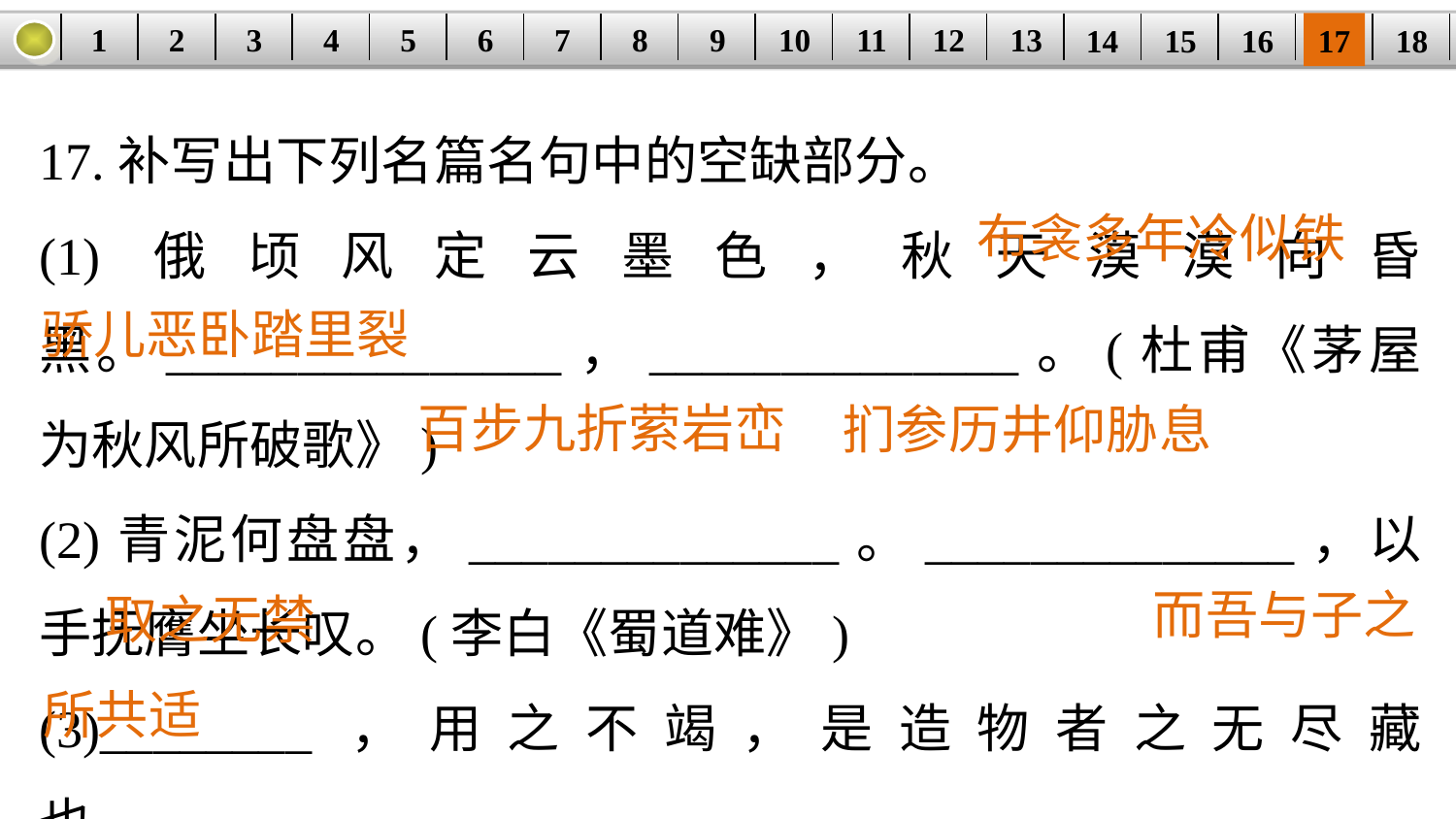

1
2
3
4
5
6
7
8
9
10
11
12
13
14
15
16
17
18
|  |  |  |  |  |  |  |  |  |  |  |  |  |  |  |  |  |  |
| --- | --- | --- | --- | --- | --- | --- | --- | --- | --- | --- | --- | --- | --- | --- | --- | --- | --- |

17.补写出下列名篇名句中的空缺部分。
(1)俄顷风定云墨色，秋天漠漠向昏黑。_______________，______________。(杜甫《茅屋为秋风所破歌》)
(2)青泥何盘盘，______________。______________，以手抚膺坐长叹。(李白《蜀道难》)
(3)________，用之不竭，是造物者之无尽藏也，__________
______。(苏轼《赤壁赋》)
布衾多年冷似铁
骄儿恶卧踏里裂
百步九折萦岩峦
扪参历井仰胁息
而吾与子之
取之无禁
所共适